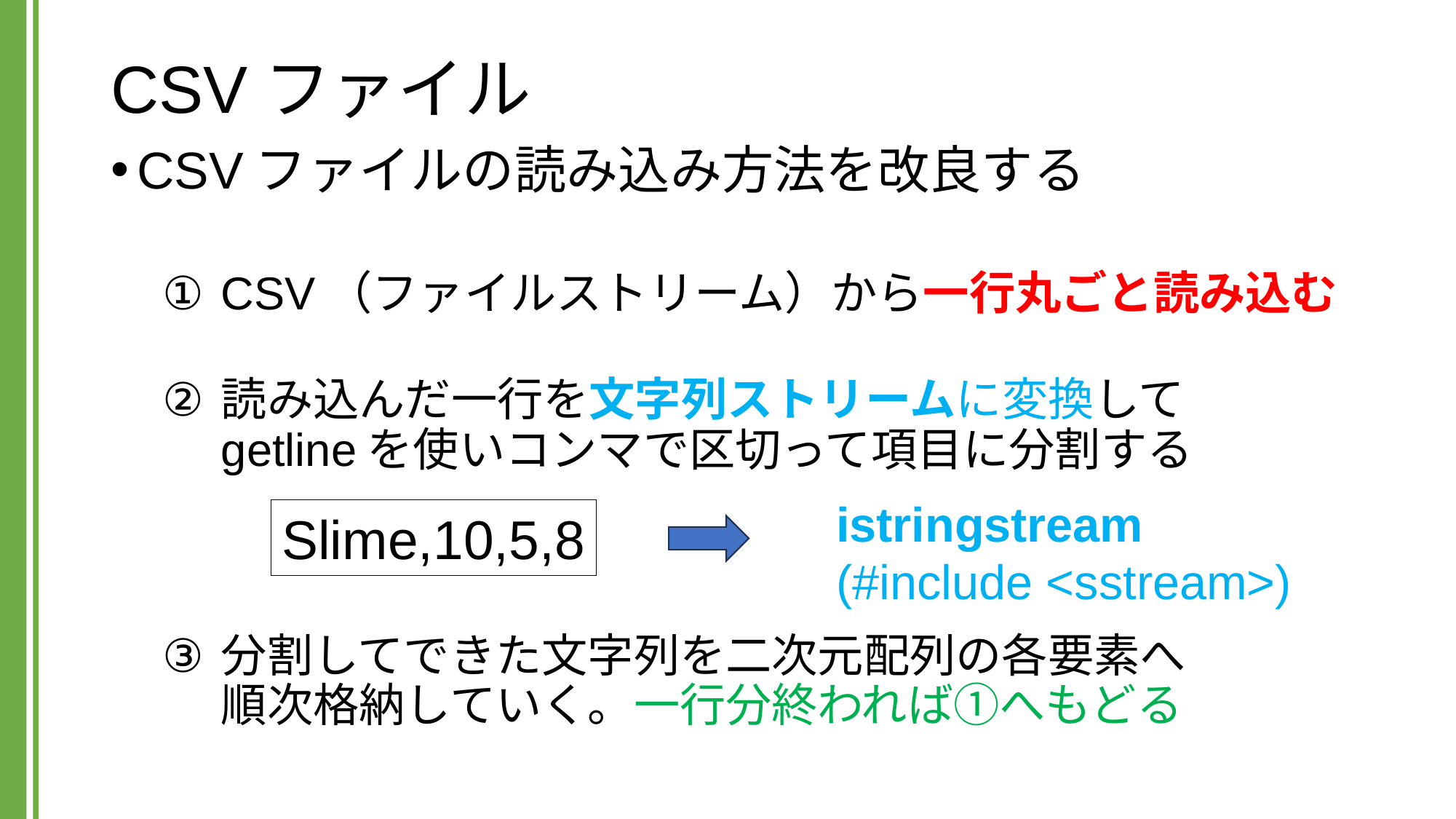

# CSVファイル
CSVファイルの読み込み方法を改良する
CSV（ファイルストリーム）から一行丸ごと読み込む
読み込んだ一行を文字列ストリームに変換して
getlineを使いコンマで区切って項目に分割する
分割してできた文字列を二次元配列の各要素へ
順次格納していく。一行分終われば①へもどる
istringstream
(#include <sstream>)
Slime,10,5,8